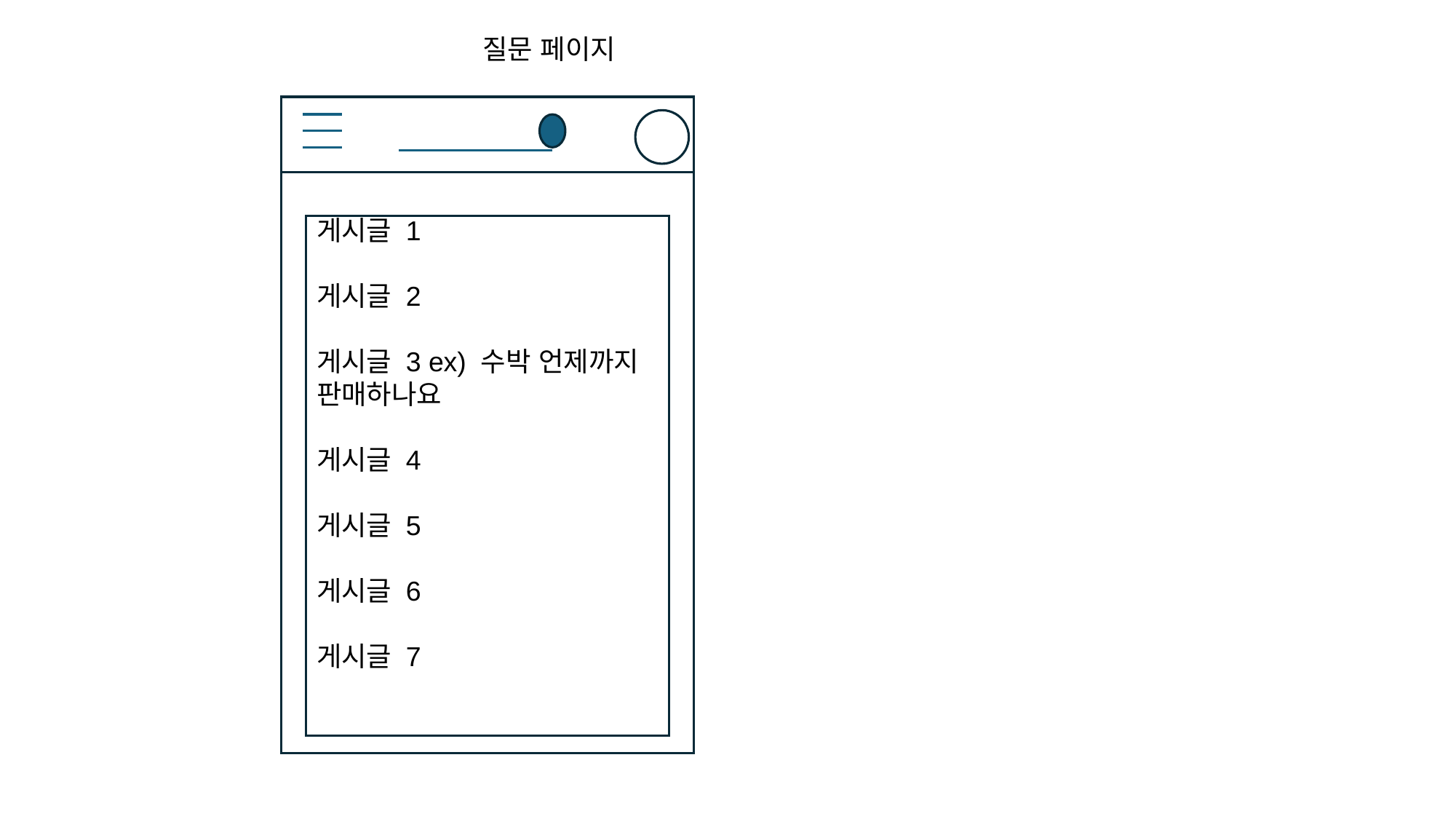

질문 페이지

ㄷㄳㅗㅓㅏㅘㄷㄳ

게시글 1
게시글 2

게시글 3 ex) 수박 언제까지 판매하나요

게시글 4

게시글 5

게시글 6

게시글 7